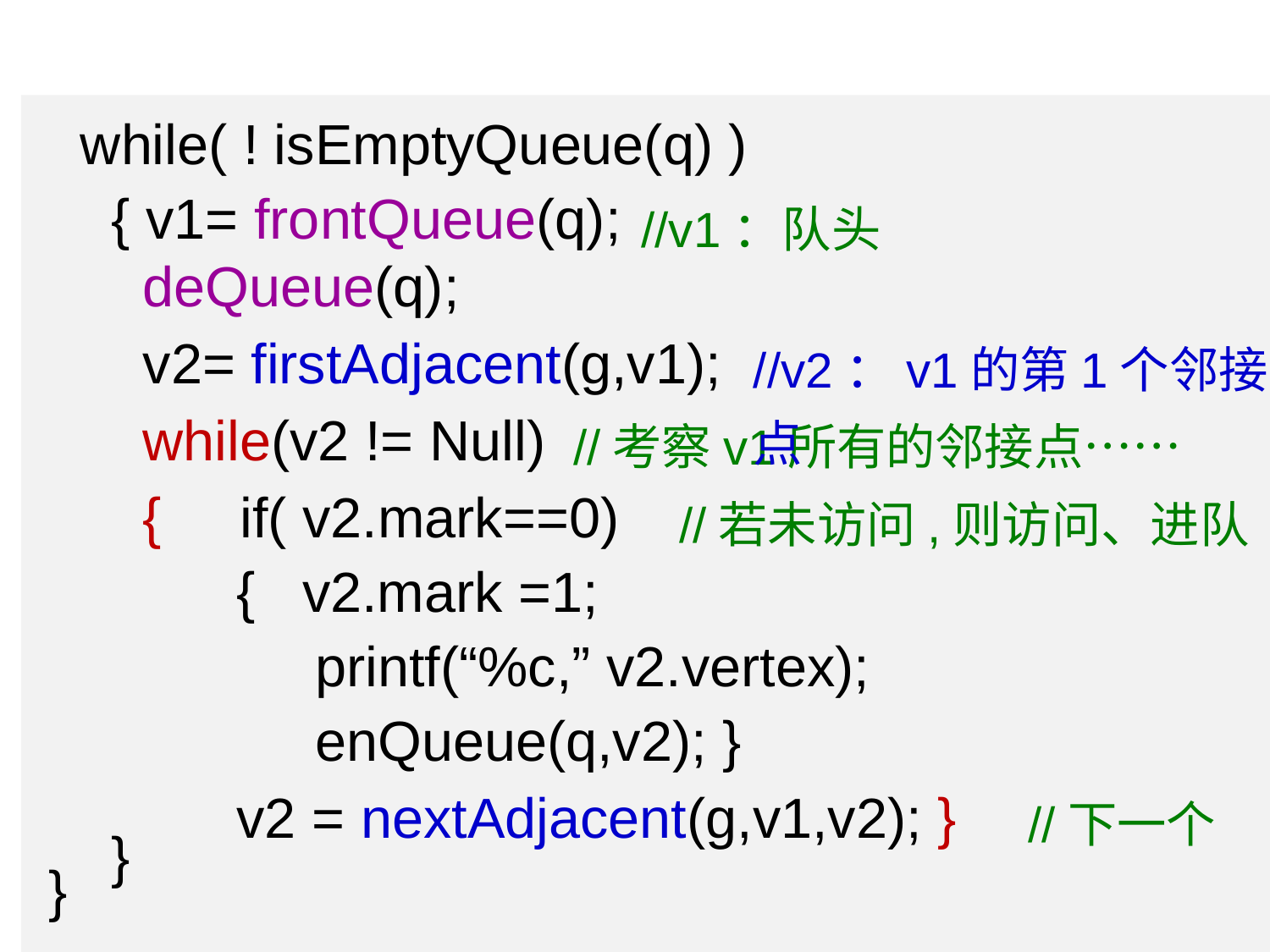

while( ! isEmptyQueue(q) )
    { v1= frontQueue(q);
      deQueue(q);
      v2= firstAdjacent(g,v1);
      while(v2 != Null)
      {     if( v2.mark==0)
            {   v2.mark =1;
                 printf(“%c,” v2.vertex);
                 enQueue(q,v2); }
            v2 = nextAdjacent(g,v1,v2); }
    }
}
//v1：队头
//v2：v1的第1个邻接点
//考察v1所有的邻接点……
//若未访问,则访问、进队
//下一个